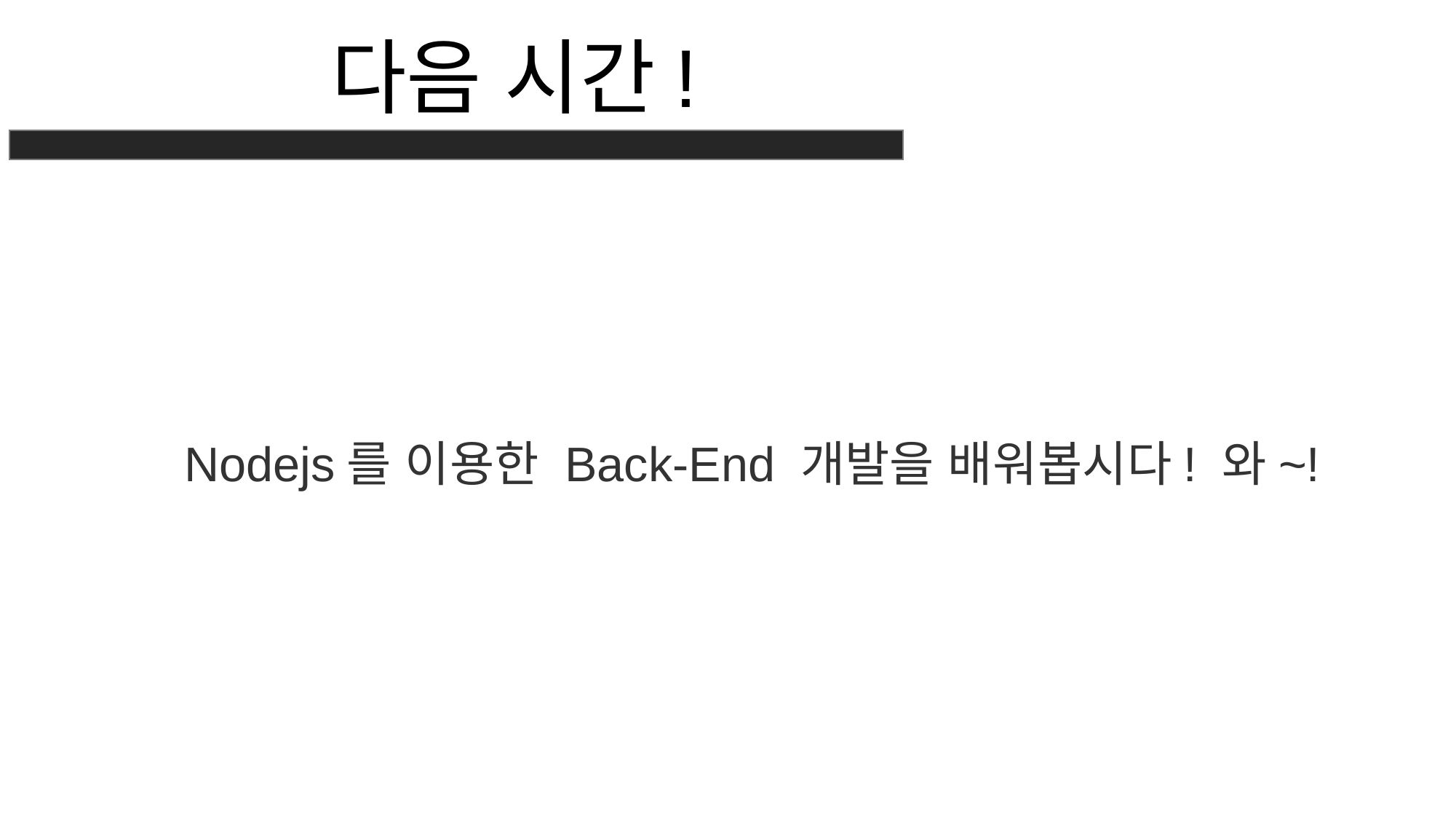

다음 시간!

Nodejs를 이용한 Back-End 개발을 배워봅시다! 와~!